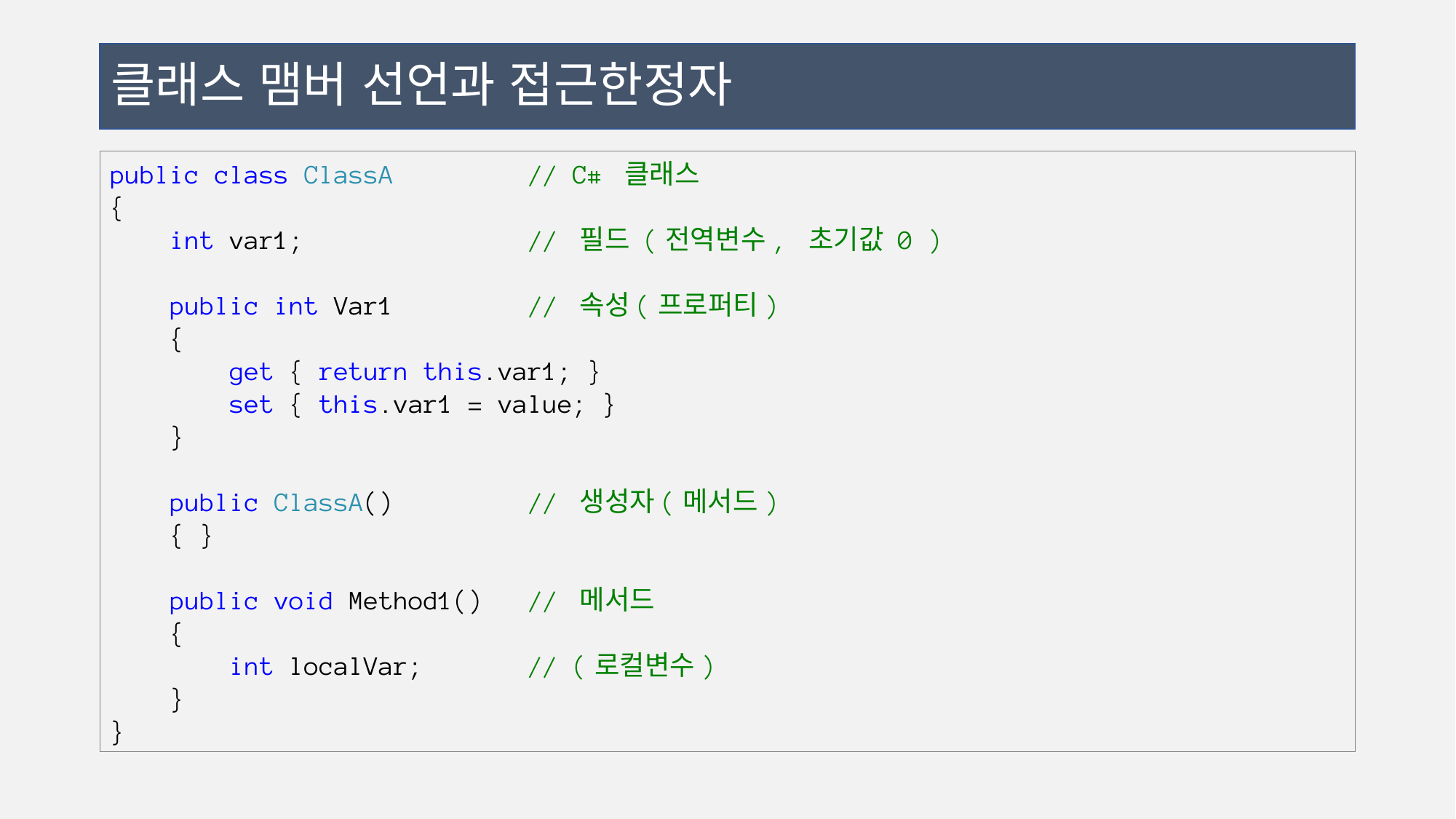

# 클래스 맴버 선언과 접근한정자
public class ClassA         // C# 클래스
{
    int var1;               // 필드 (전역변수, 초기값 0 )

    public int Var1         // 속성(프로퍼티)
    {
        get { return this.var1; }
        set { this.var1 = value; }
    }

    public ClassA()         // 생성자(메서드)
    { }

    public void Method1()   // 메서드
    {
        int localVar;       // (로컬변수)
    }
}